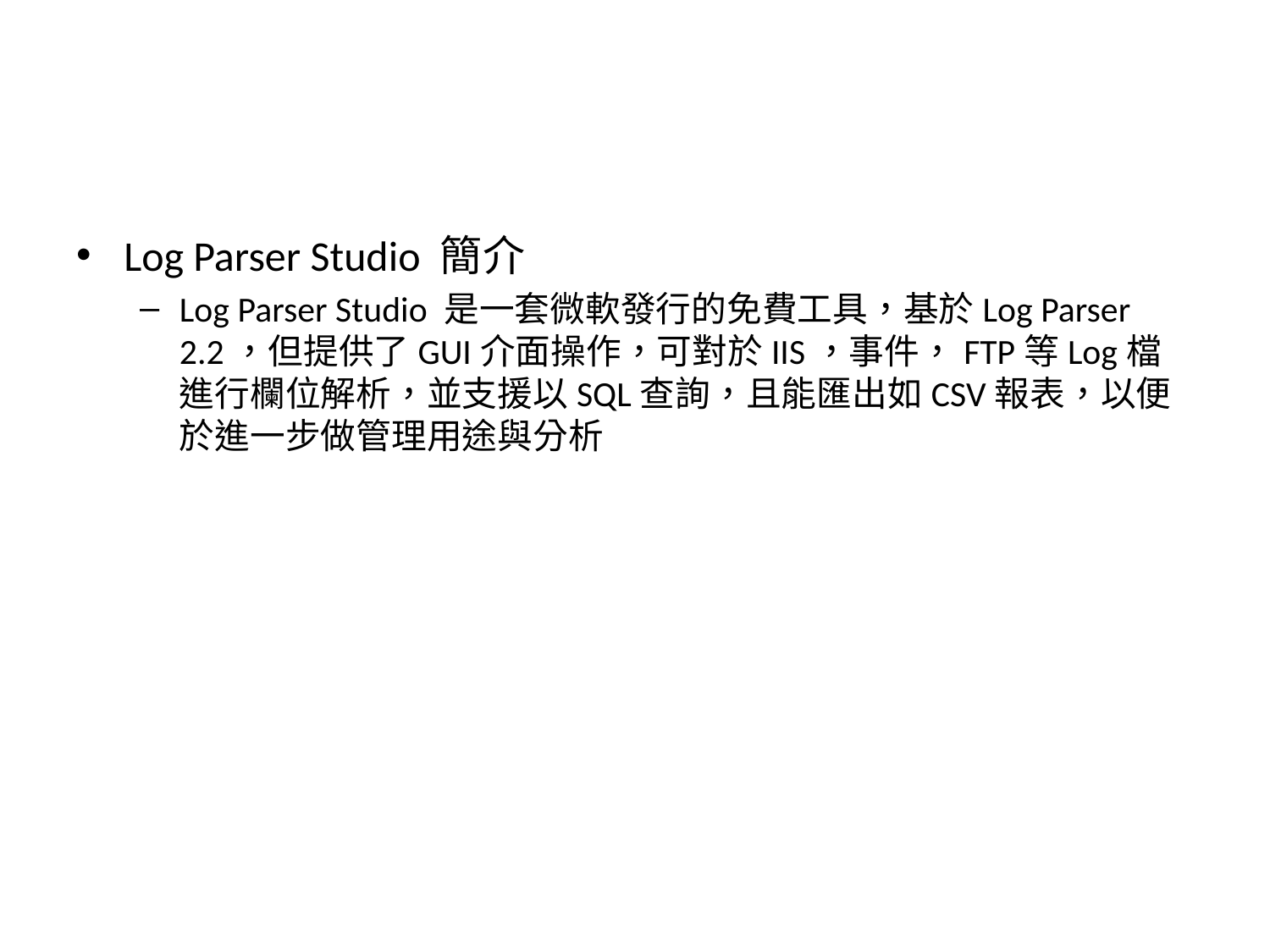

#
Log Parser Studio 簡介
Log Parser Studio 是一套微軟發行的免費工具，基於Log Parser 2.2，但提供了GUI介面操作，可對於IIS，事件，FTP等Log檔進行欄位解析，並支援以SQL查詢，且能匯出如CSV報表，以便於進一步做管理用途與分析